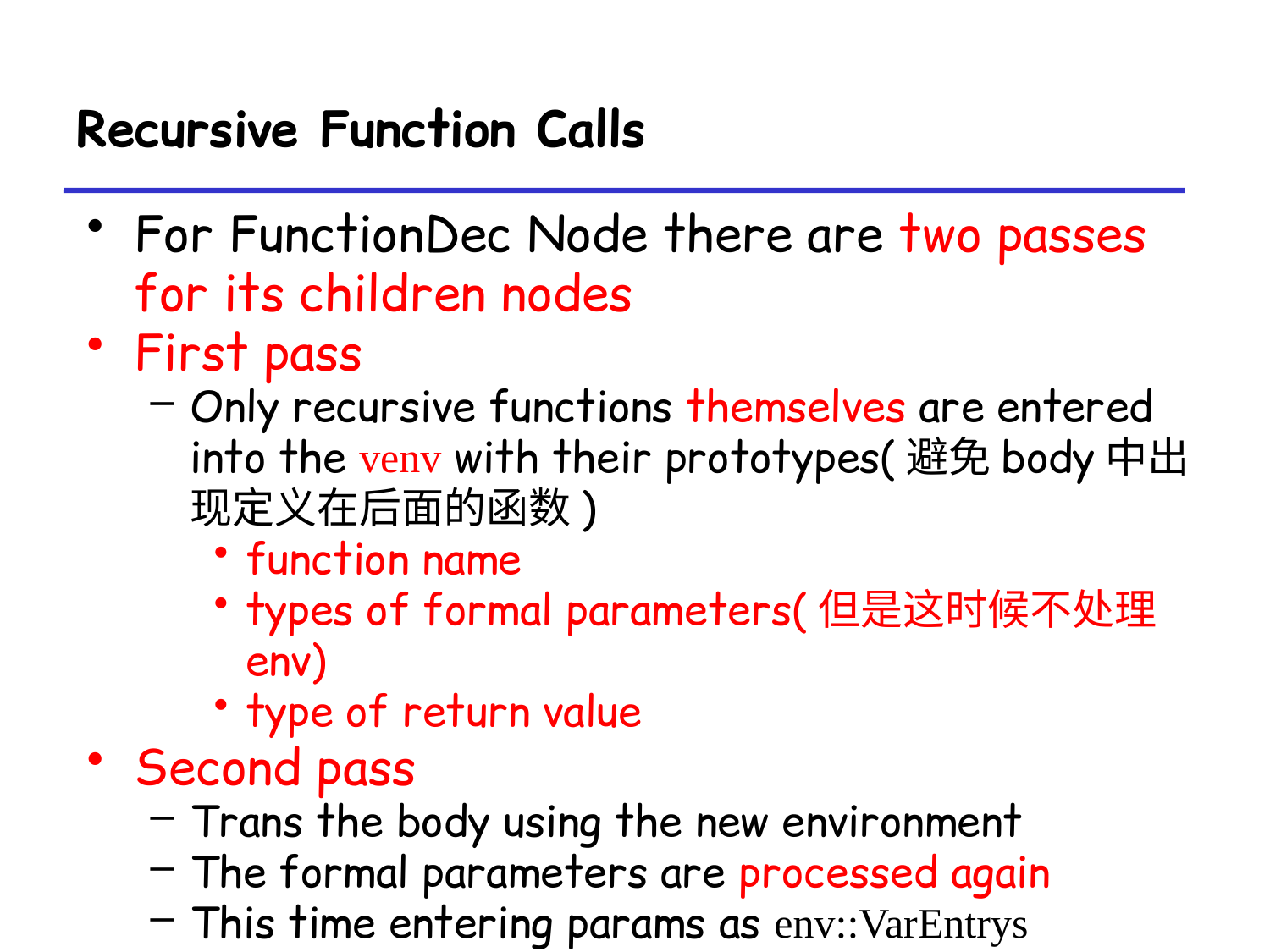

# Recursive Function Calls
For FunctionDec Node there are two passes for its children nodes
First pass
Only recursive functions themselves are entered into the venv with their prototypes(避免body中出现定义在后面的函数)
function name
types of formal parameters(但是这时候不处理env)
type of return value
Second pass
Trans the body using the new environment
The formal parameters are processed again
This time entering params as env::VarEntrys

24